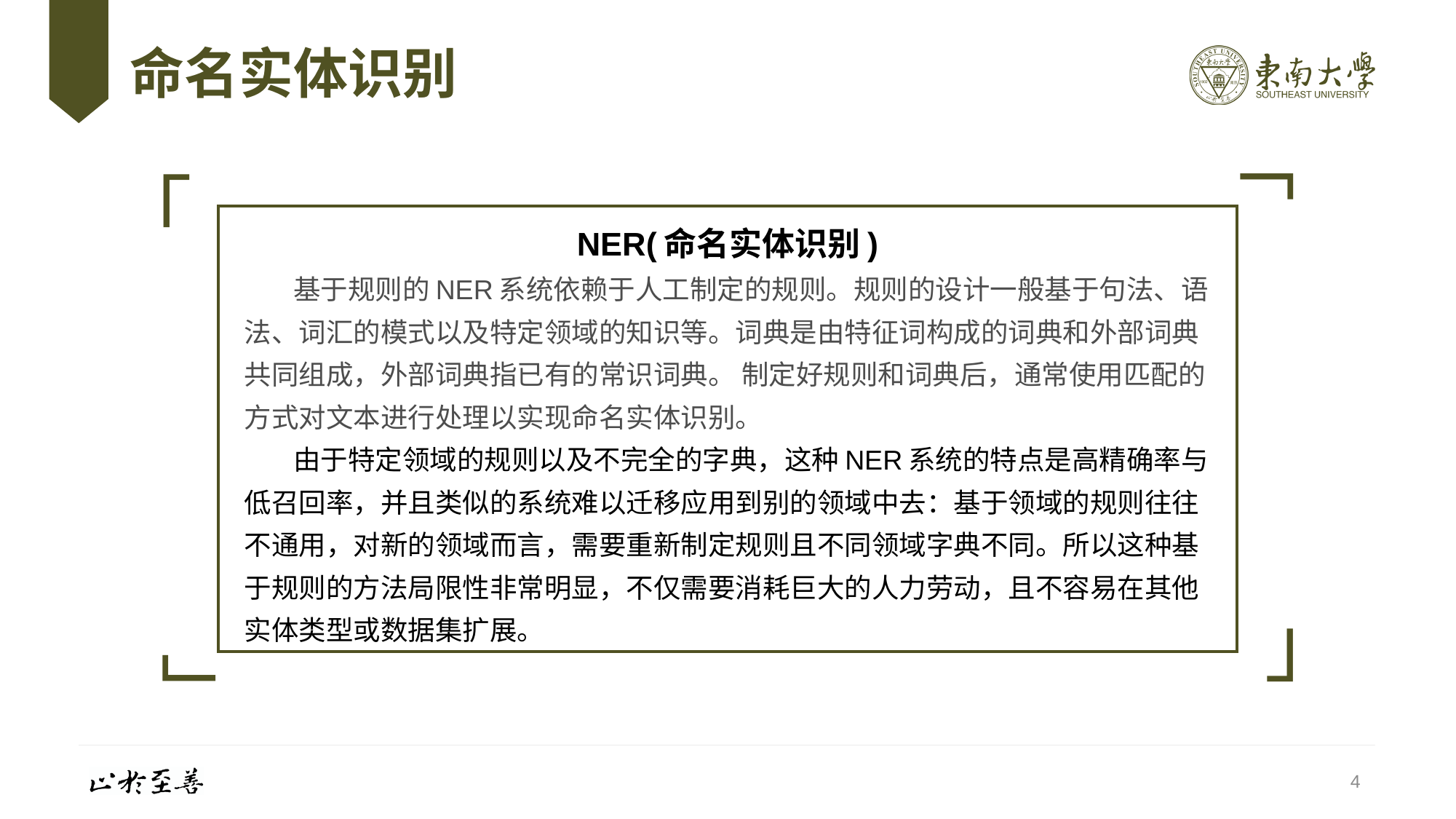

# 命名实体识别
「
」
NER(命名实体识别)
       基于规则的NER系统依赖于人工制定的规则。规则的设计一般基于句法、语法、词汇的模式以及特定领域的知识等。词典是由特征词构成的词典和外部词典共同组成，外部词典指已有的常识词典。 制定好规则和词典后，通常使用匹配的方式对文本进行处理以实现命名实体识别。
       由于特定领域的规则以及不完全的字典，这种NER系统的特点是高精确率与低召回率，并且类似的系统难以迁移应用到别的领域中去：基于领域的规则往往不通用，对新的领域而言，需要重新制定规则且不同领域字典不同。所以这种基于规则的方法局限性非常明显，不仅需要消耗巨大的人力劳动，且不容易在其他实体类型或数据集扩展。
「
」
4